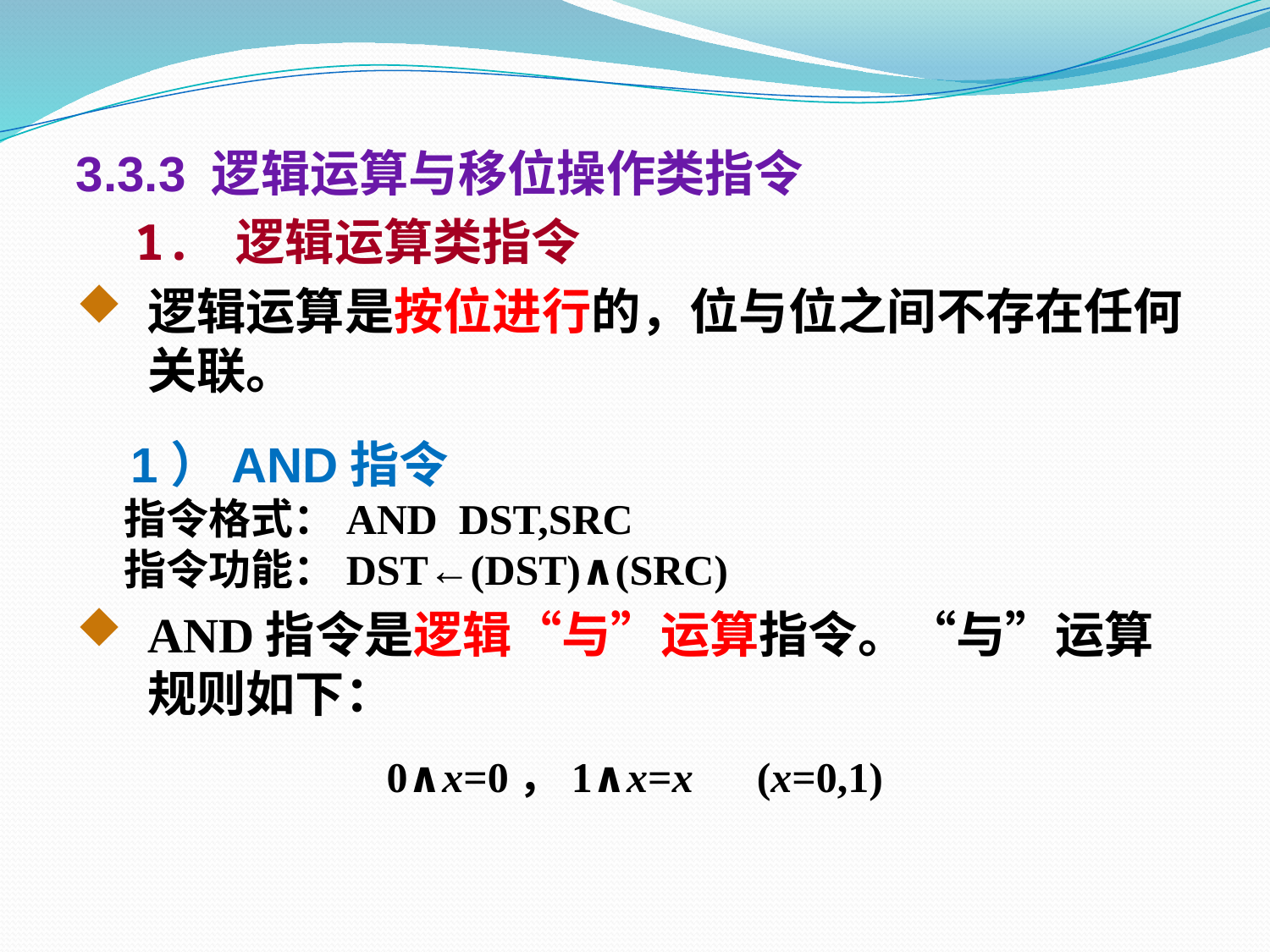

3.3.3 逻辑运算与移位操作类指令
  1. 逻辑运算类指令
逻辑运算是按位进行的，位与位之间不存在任何关联。

    1）AND指令
    指令格式：AND  DST,SRC
    指令功能：DST←(DST)∧(SRC)
AND指令是逻辑“与”运算指令。“与”运算规则如下：

0∧x=0，1∧x=x      (x=0,1)